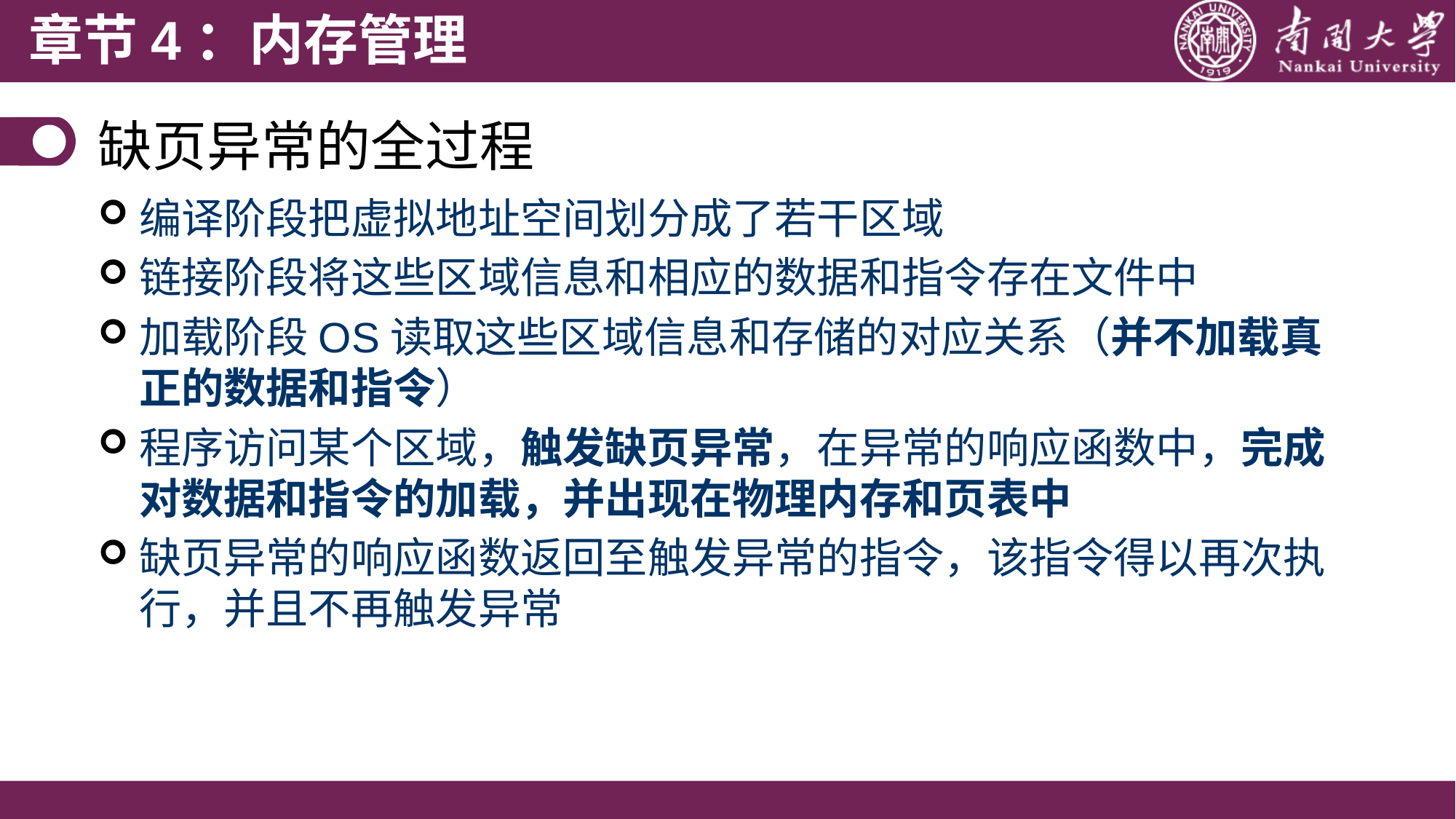

章节4：内存管理
缺页异常的全过程
编译阶段把虚拟地址空间划分成了若干区域
链接阶段将这些区域信息和相应的数据和指令存在文件中
加载阶段OS读取这些区域信息和存储的对应关系（并不加载真正的数据和指令）
程序访问某个区域，触发缺页异常，在异常的响应函数中，完成对数据和指令的加载，并出现在物理内存和页表中
缺页异常的响应函数返回至触发异常的指令，该指令得以再次执行，并且不再触发异常